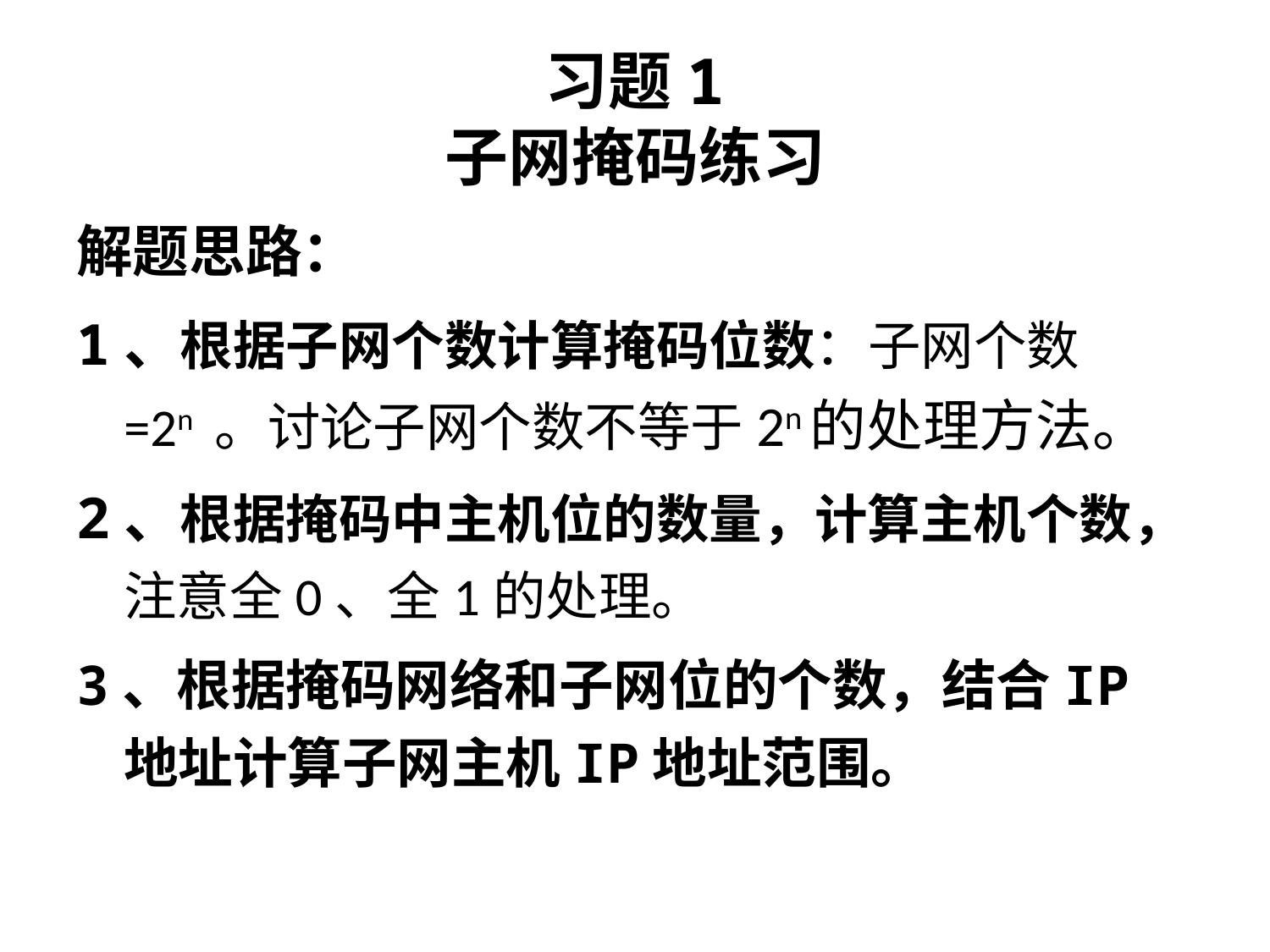

# 习题1 子网掩码练习
解题思路：
1、根据子网个数计算掩码位数：子网个数=2n  。讨论子网个数不等于2n的处理方法。
2、根据掩码中主机位的数量，计算主机个数，注意全0、全1的处理。
3、根据掩码网络和子网位的个数，结合IP地址计算子网主机IP地址范围。